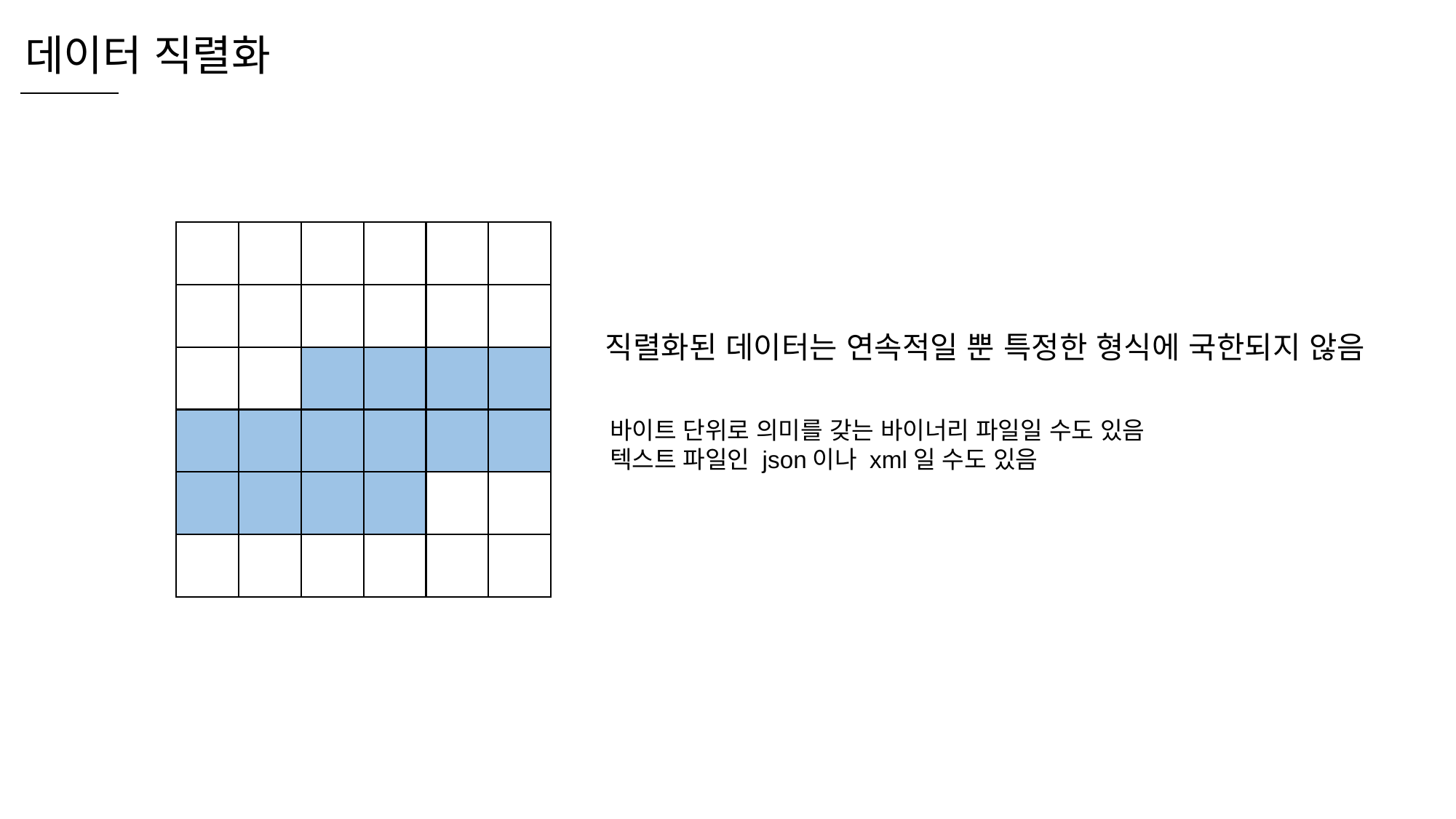

데이터 직렬화

직렬화된 데이터는 연속적일 뿐 특정한 형식에 국한되지 않음
바이트 단위로 의미를 갖는 바이너리 파일일 수도 있음
텍스트 파일인 json이나 xml일 수도 있음